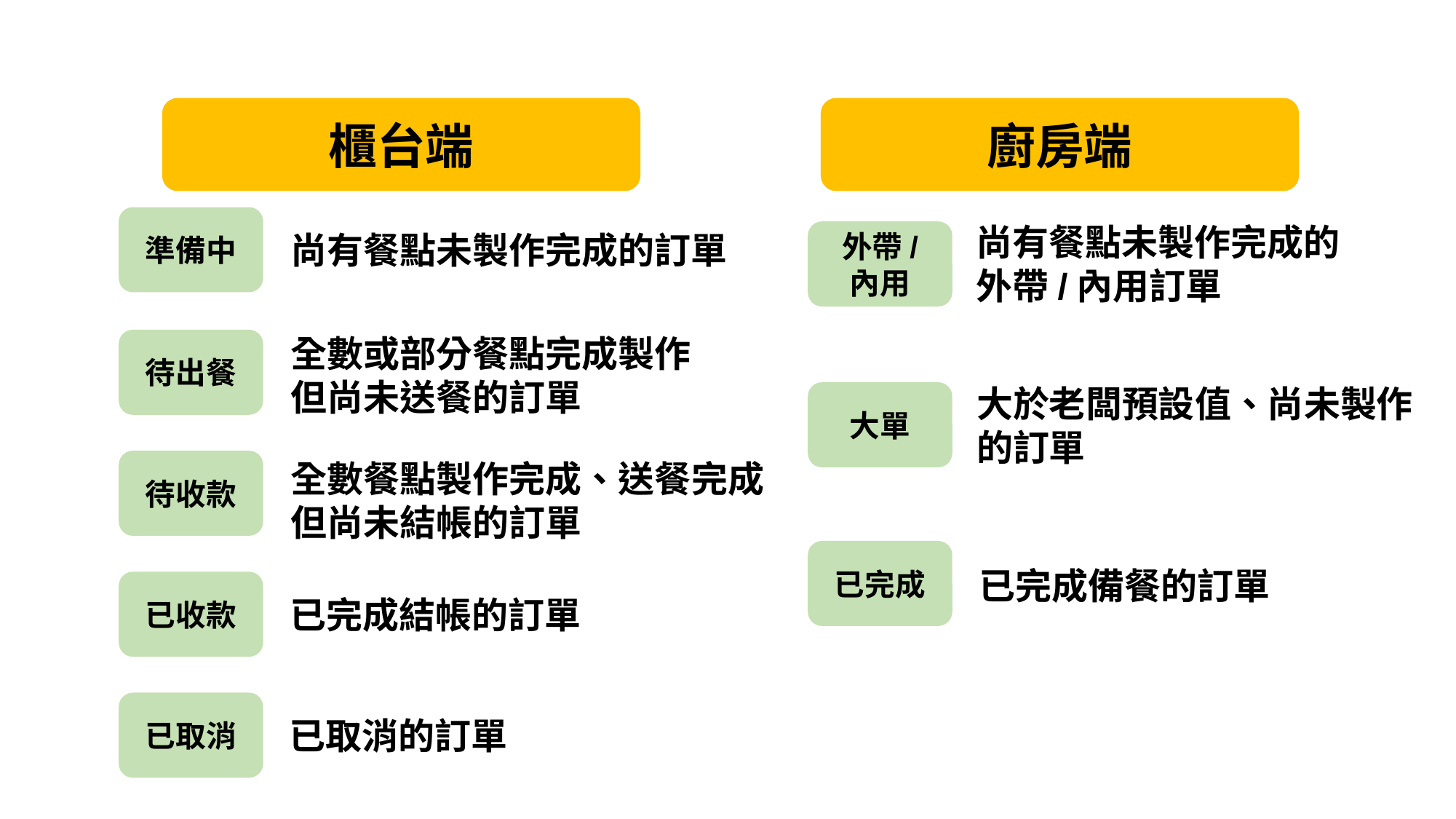

櫃台端
廚房端
準備中
尚有餐點未製作完成的
外帶/內用訂單
外帶/
內用
尚有餐點未製作完成的訂單
全數或部分餐點完成製作
但尚未送餐的訂單
待出餐
大於老闆預設值、尚未製作
的訂單
大單
待收款
全數餐點製作完成、送餐完成
但尚未結帳的訂單
已完成
已完成備餐的訂單
已收款
已完成結帳的訂單
已取消
已取消的訂單